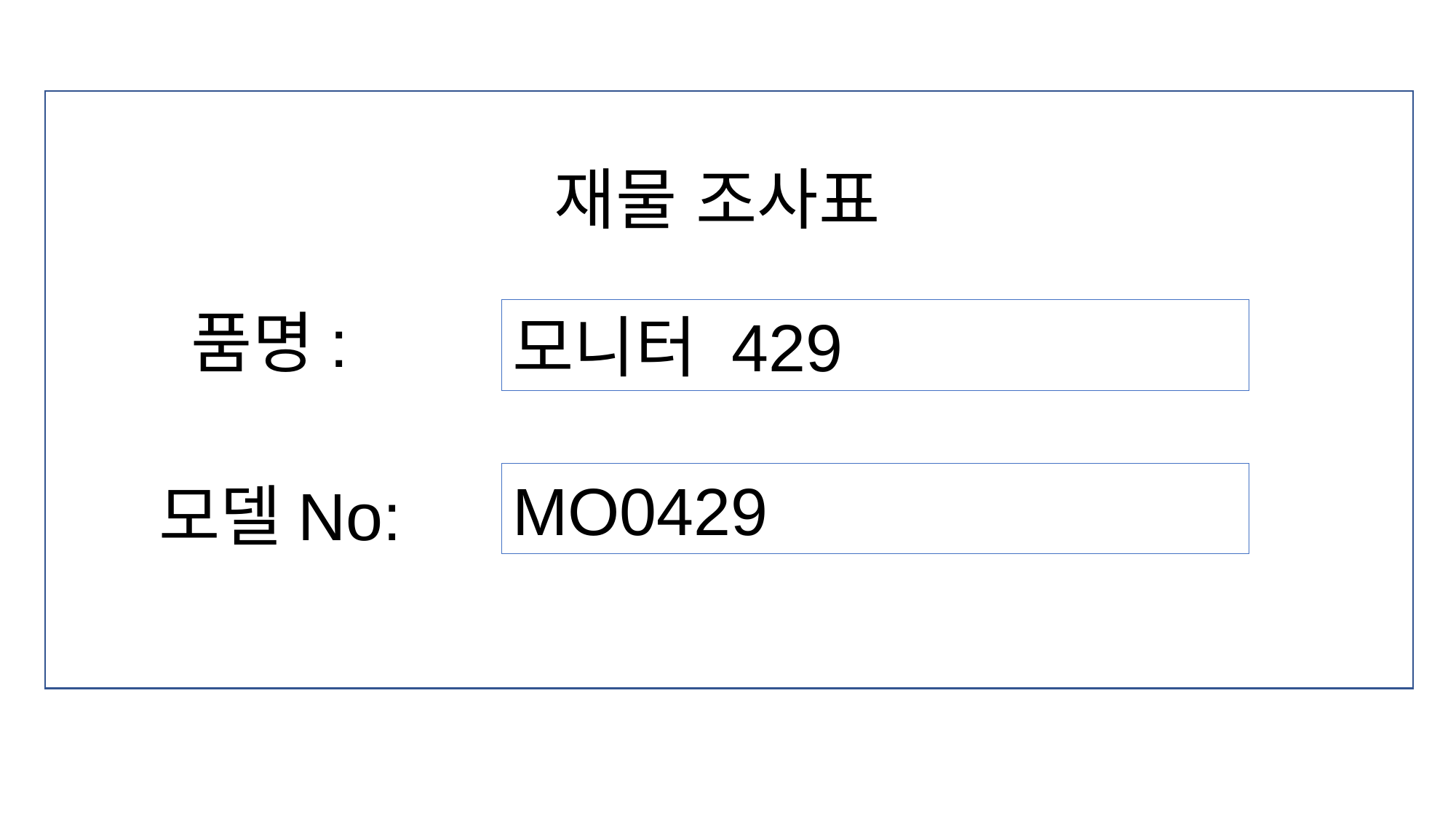

재물 조사표
품명:
모니터 429
MO0429
모델No: